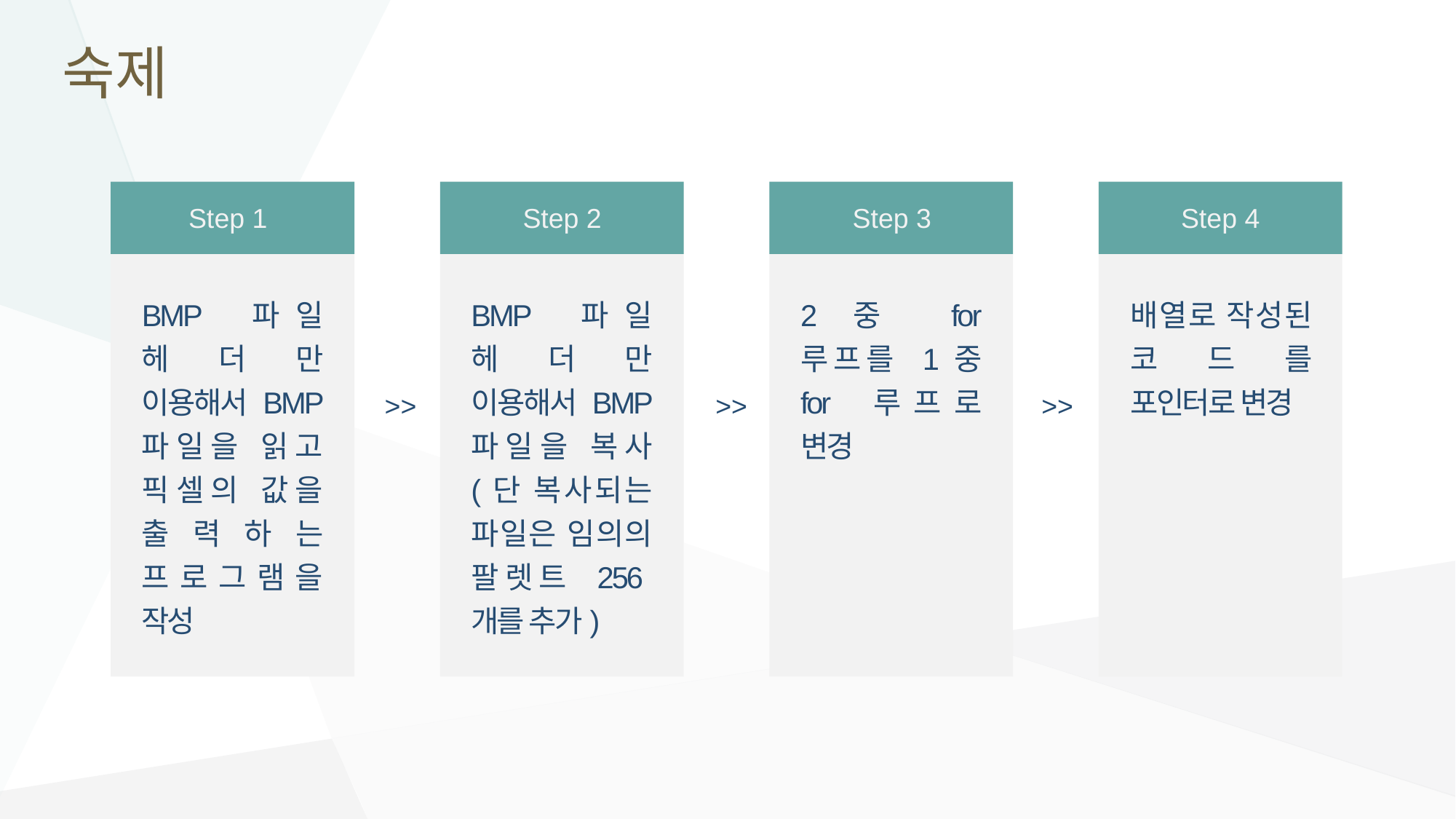

# 숙제

Step 1
Step 2
Step 3
Step 4
BMP 파일 헤더만 이용해서 BMP 파일을 읽고 픽셀의 값을 출력하는 프로그램을 작성
BMP 파일 헤더만 이용해서 BMP 파일을 복사 (단 복사되는 파일은 임의의 팔렛트 256개를 추가)
2중 for 루프를 1중 for 루프로 변경
배열로 작성된 코드를 포인터로 변경
>>
>>
>>